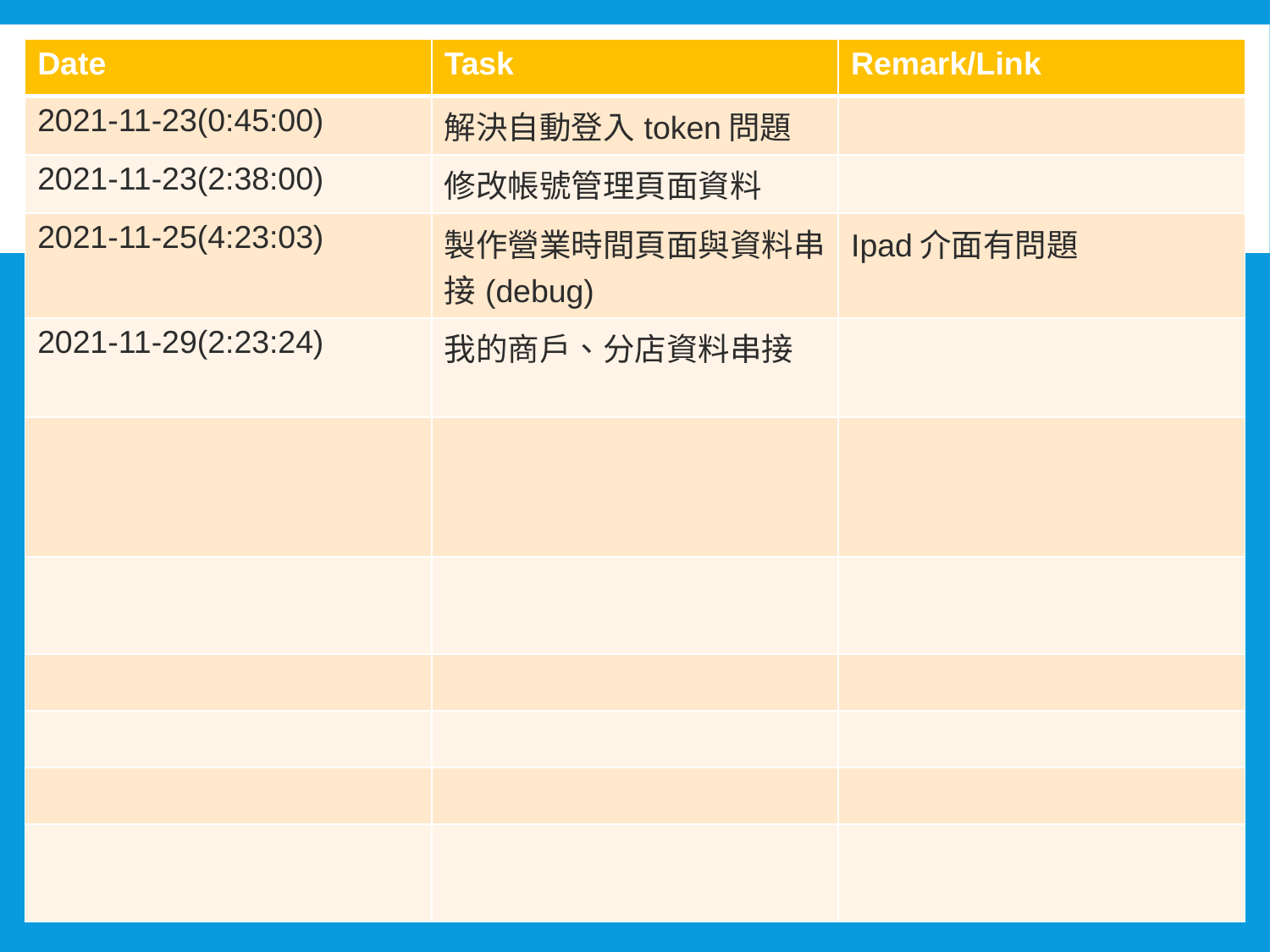

| Date | Task | Remark/Link |
| --- | --- | --- |
| 2021-11-23(0:45:00) | 解決自動登入token問題 |  |
| 2021-11-23(2:38:00) | 修改帳號管理頁面資料 |  |
| 2021-11-25(4:23:03) | 製作營業時間頁面與資料串接(debug) | Ipad介面有問題 |
| 2021-11-29(2:23:24) | 我的商戶、分店資料串接 |  |
|  |  |  |
|  |  |  |
|  |  |  |
|  |  |  |
|  |  |  |
|  |  |  |
#